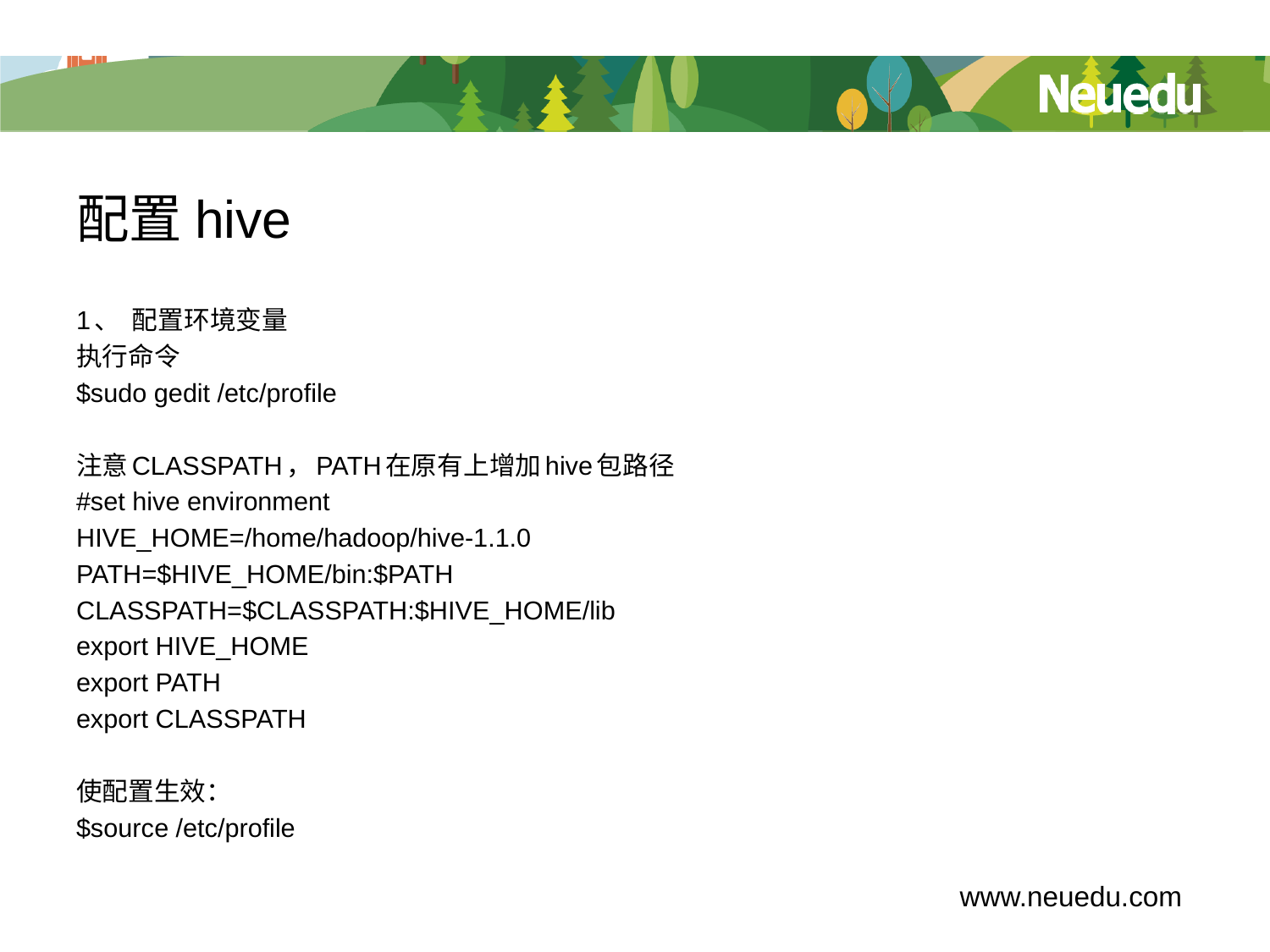

# 配置hive
1、  配置环境变量
执行命令
$sudo gedit /etc/profile

注意CLASSPATH，PATH在原有上增加hive包路径
#set hive environment
HIVE_HOME=/home/hadoop/hive-1.1.0
PATH=$HIVE_HOME/bin:$PATH
CLASSPATH=$CLASSPATH:$HIVE_HOME/lib
export HIVE_HOME
export PATH
export CLASSPATH

使配置生效：
$source /etc/profile